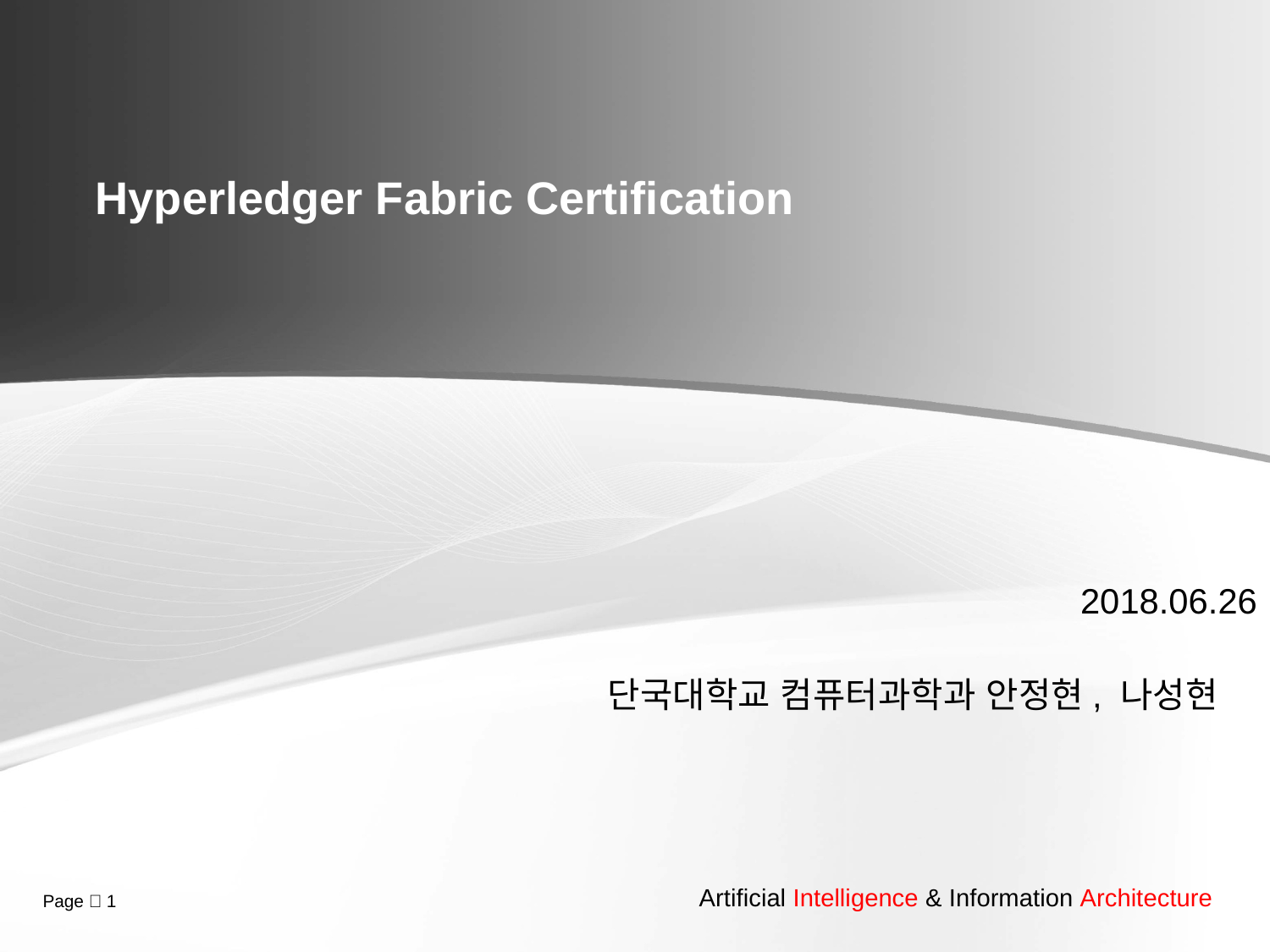

# Hyperledger Fabric Certification
2018.06.26
단국대학교 컴퓨터과학과 안정현, 나성현